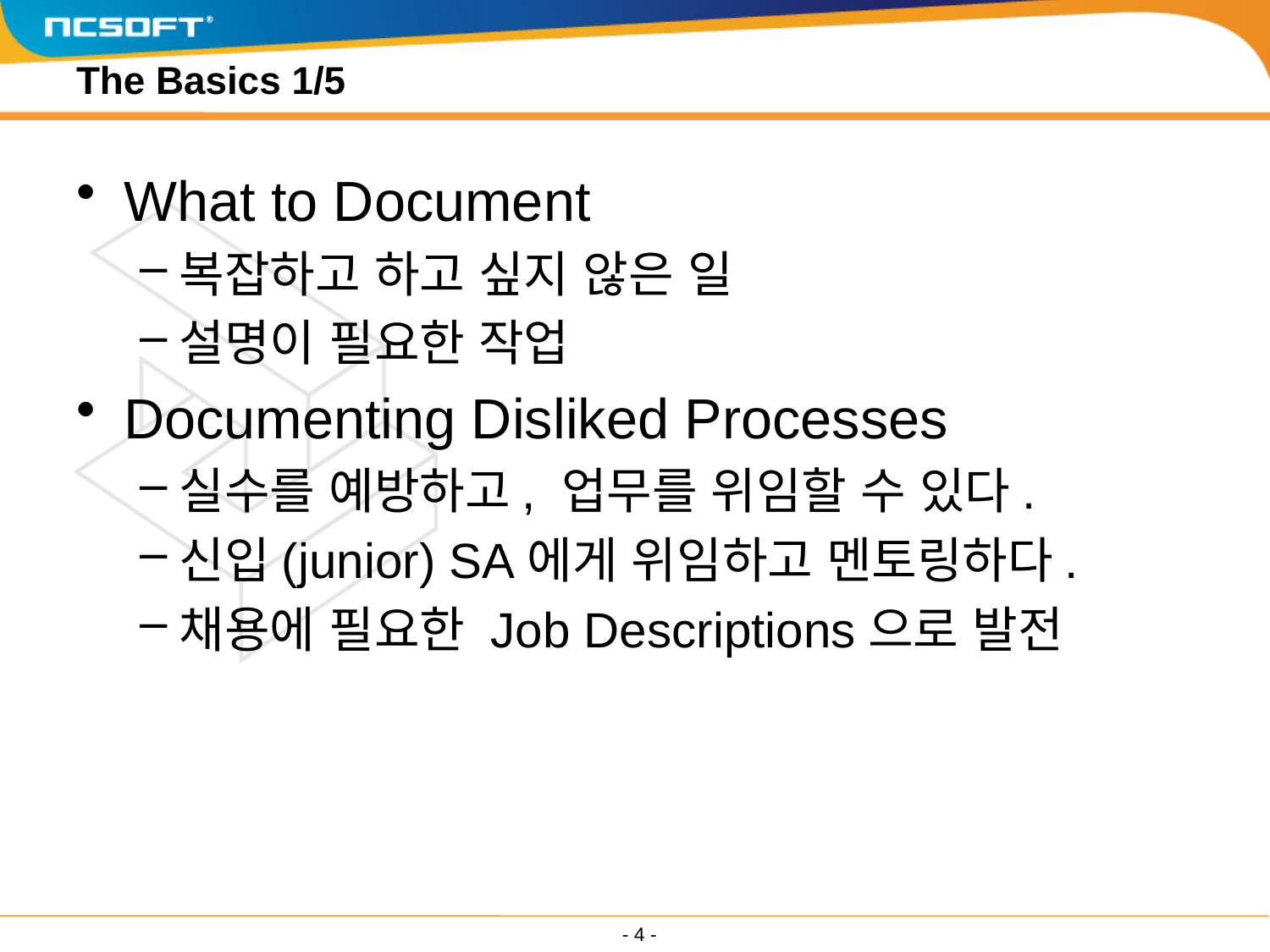

# The Basics 1/5
What to Document
복잡하고 하고 싶지 않은 일
설명이 필요한 작업
Documenting Disliked Processes
실수를 예방하고, 업무를 위임할 수 있다.
신입(junior) SA에게 위임하고 멘토링하다.
채용에 필요한 Job Descriptions으로 발전
 - 4 -